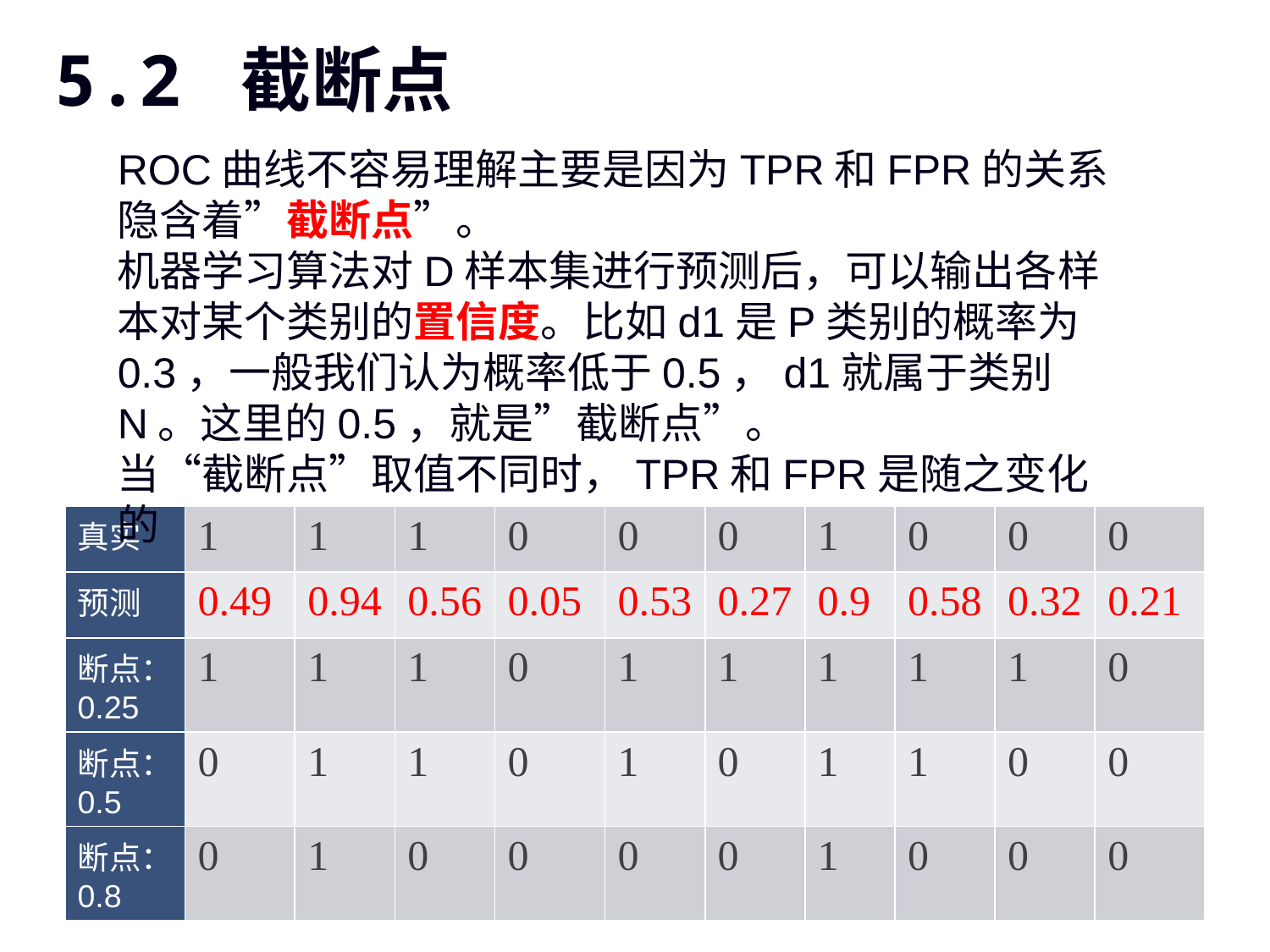

# 5.2 截断点
ROC曲线不容易理解主要是因为TPR和FPR的关系隐含着”截断点”。
机器学习算法对D样本集进行预测后，可以输出各样本对某个类别的置信度。比如d1是P类别的概率为0.3，一般我们认为概率低于0.5，d1就属于类别N。这里的0.5，就是”截断点”。
当“截断点”取值不同时，TPR和FPR是随之变化的

| 真实 | 1 | 1 | 1 | 0 | 0 | 0 | 1 | 0 | 0 | 0 |
| --- | --- | --- | --- | --- | --- | --- | --- | --- | --- | --- |
| 预测 | 0.49 | 0.94 | 0.56 | 0.05 | 0.53 | 0.27 | 0.9 | 0.58 | 0.32 | 0.21 |
| 断点：0.25 | 1 | 1 | 1 | 0 | 1 | 1 | 1 | 1 | 1 | 0 |
| 断点：0.5 | 0 | 1 | 1 | 0 | 1 | 0 | 1 | 1 | 0 | 0 |
| 断点：0.8 | 0 | 1 | 0 | 0 | 0 | 0 | 1 | 0 | 0 | 0 |